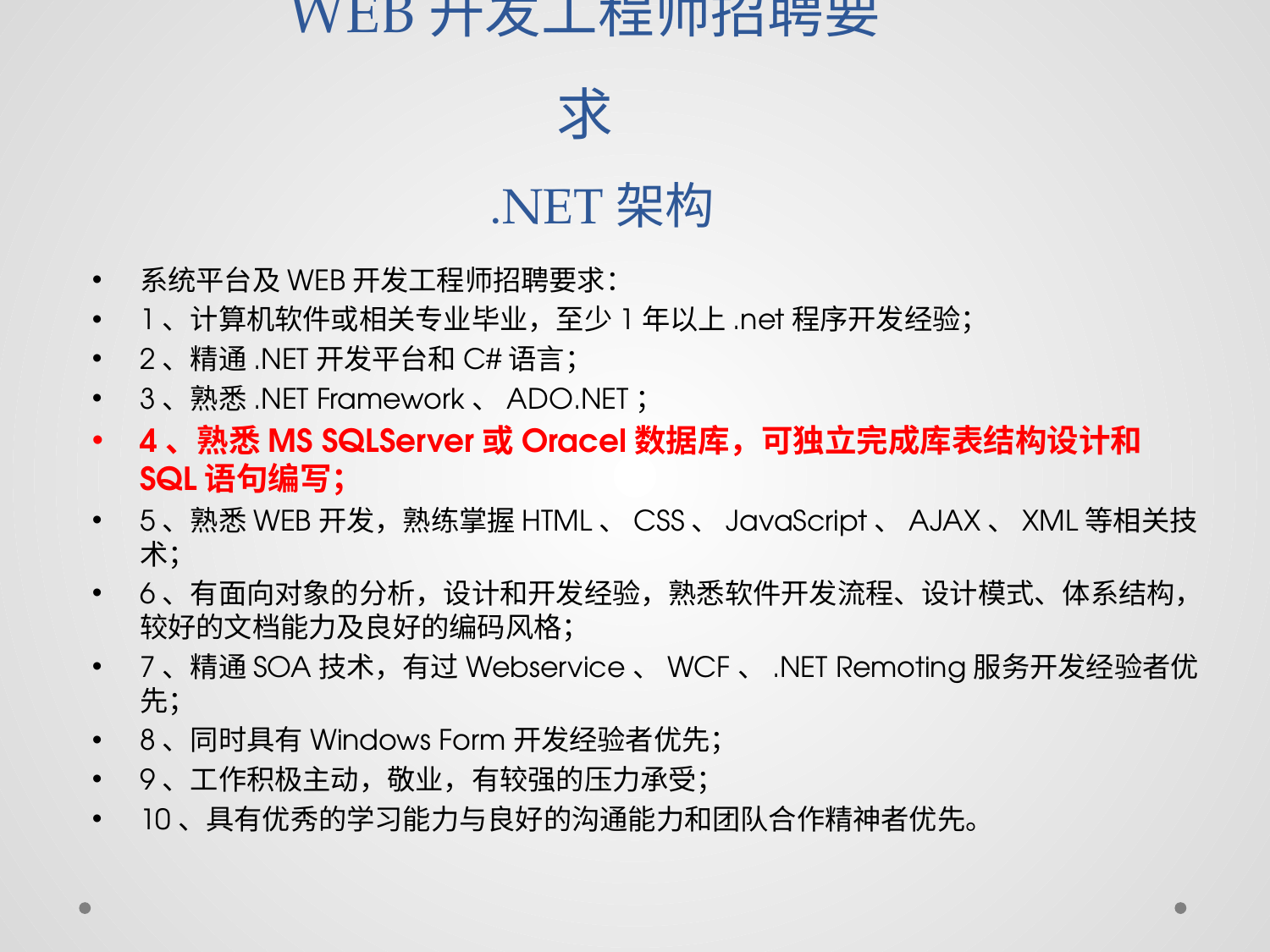

# WEB开发工程师招聘要求
.NET架构
系统平台及WEB开发工程师招聘要求：
1、计算机软件或相关专业毕业，至少1年以上.net程序开发经验；
2、精通.NET开发平台和C#语言；
3、熟悉.NET Framework、ADO.NET；
4、熟悉MS SQLServer或Oracel数据库，可独立完成库表结构设计和SQL语句编写；
5、熟悉WEB开发，熟练掌握HTML、CSS、JavaScript、AJAX、XML等相关技术；
6、有面向对象的分析，设计和开发经验，熟悉软件开发流程、设计模式、体系结构，较好的文档能力及良好的编码风格；
7、精通SOA技术，有过Webservice、WCF、.NET Remoting服务开发经验者优先；
8、同时具有Windows Form开发经验者优先；
9、工作积极主动，敬业，有较强的压力承受；
10、具有优秀的学习能力与良好的沟通能力和团队合作精神者优先。